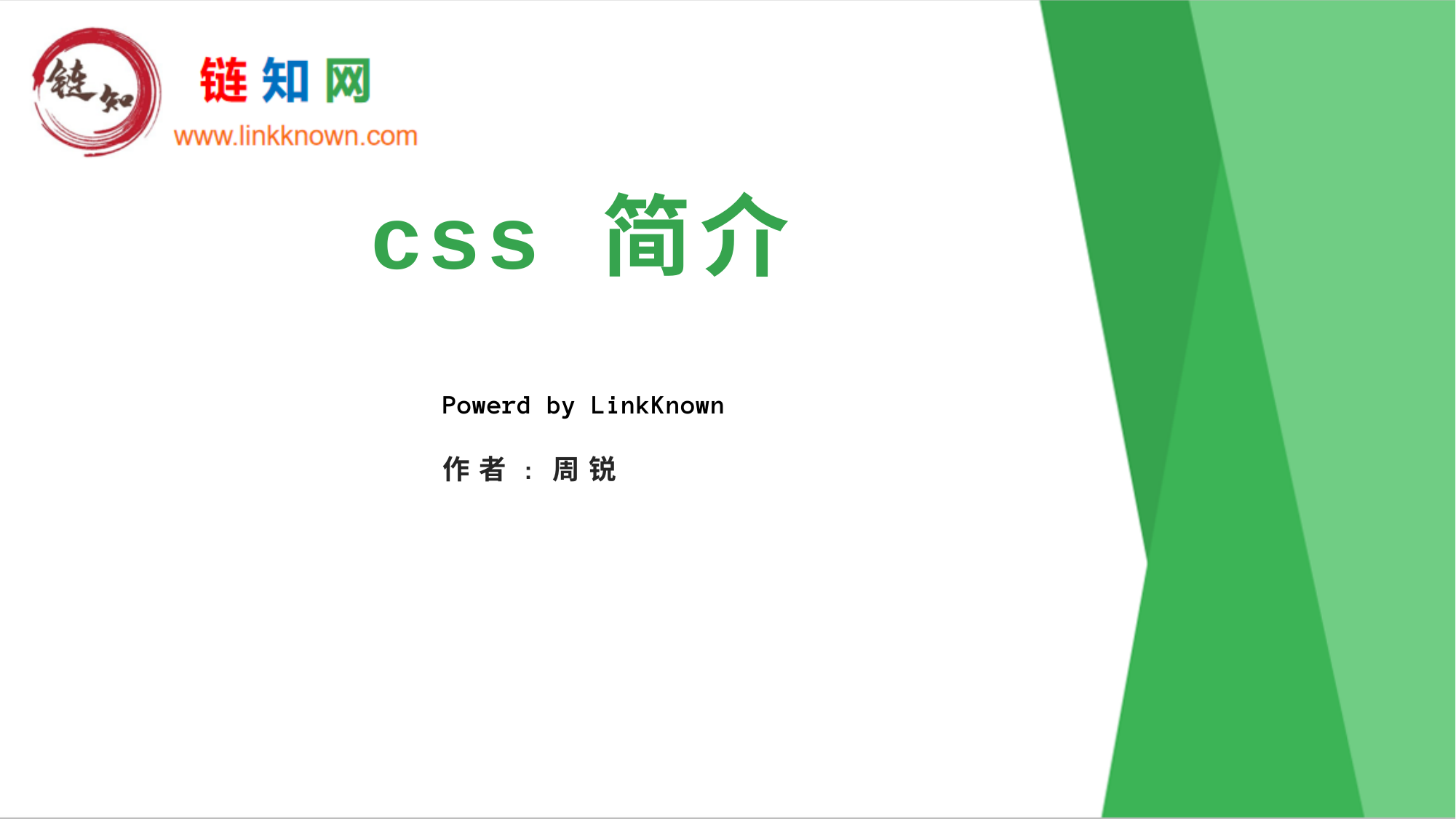

# css 简介
Powerd by LinkKnown

作者:周锐